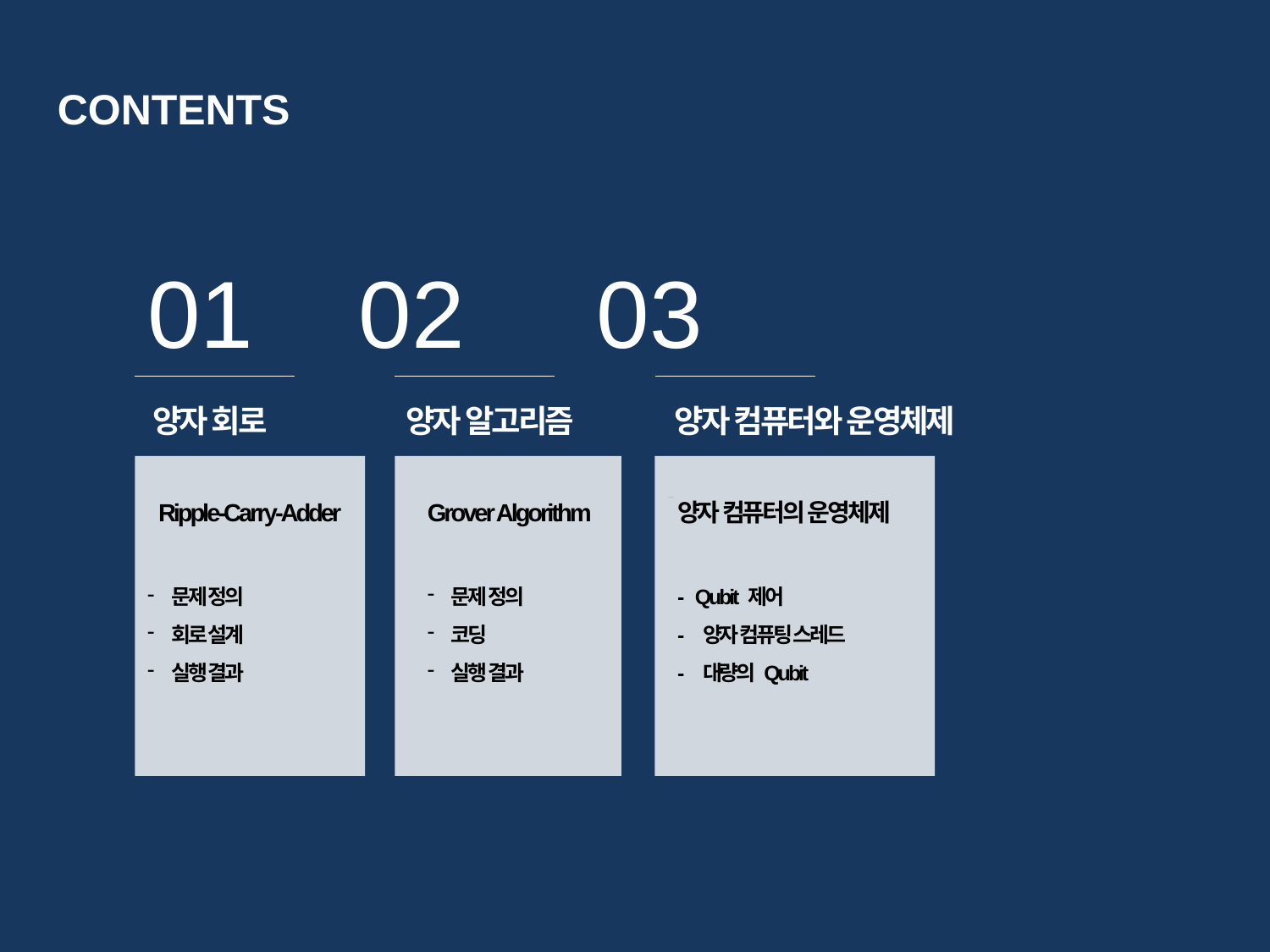

CONTENTS
01    02     03
양자 회로
양자 알고리즘
양자 컴퓨터와 운영체제

양자 컴퓨터의 운영체제

-    Qubit 제어
-    양자 컴퓨팅 스레드
-    대량의 Qubit

Grover Algorithm

문제 정의
코딩
실행 결과
-
Ripple-Carry-Adder

문제 정의
회로 설계
실행 결과